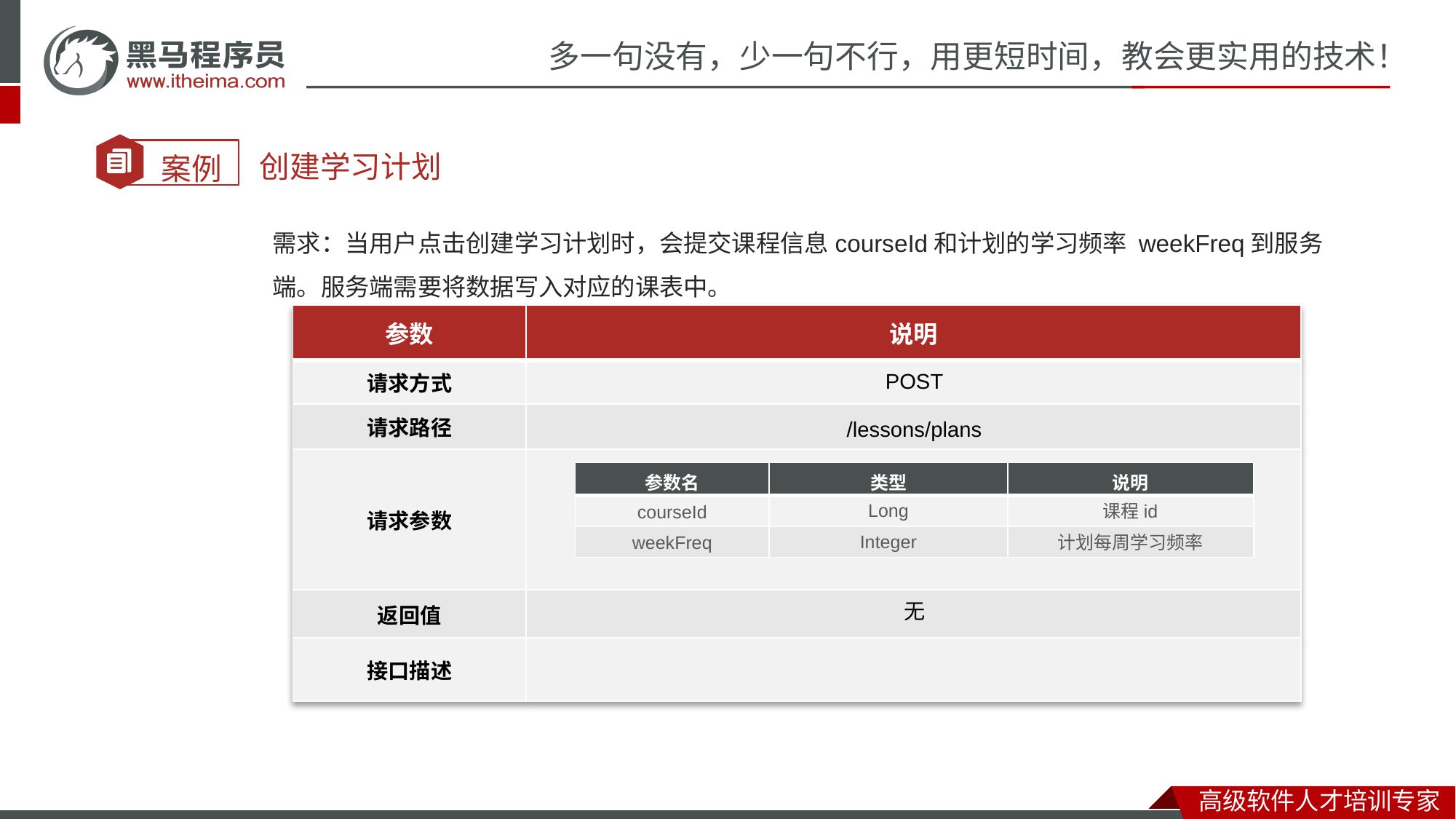

创建学习计划
需求：当用户点击创建学习计划时，会提交课程信息courseId和计划的学习频率 weekFreq到服务端。服务端需要将数据写入对应的课表中。

| 参数 | 说明 |
| --- | --- |
| 请求方式 |  |
| 请求路径 |  |
| 请求参数 |  |
| 返回值 |  |
| 接口描述 |  |
POST
/lessons/plans
| 参数名 | 类型 | 说明 |
| --- | --- | --- |
|  |  |  |
|  |  |  |
Long
课程id
courseId
Integer
计划每周学习频率
weekFreq
无